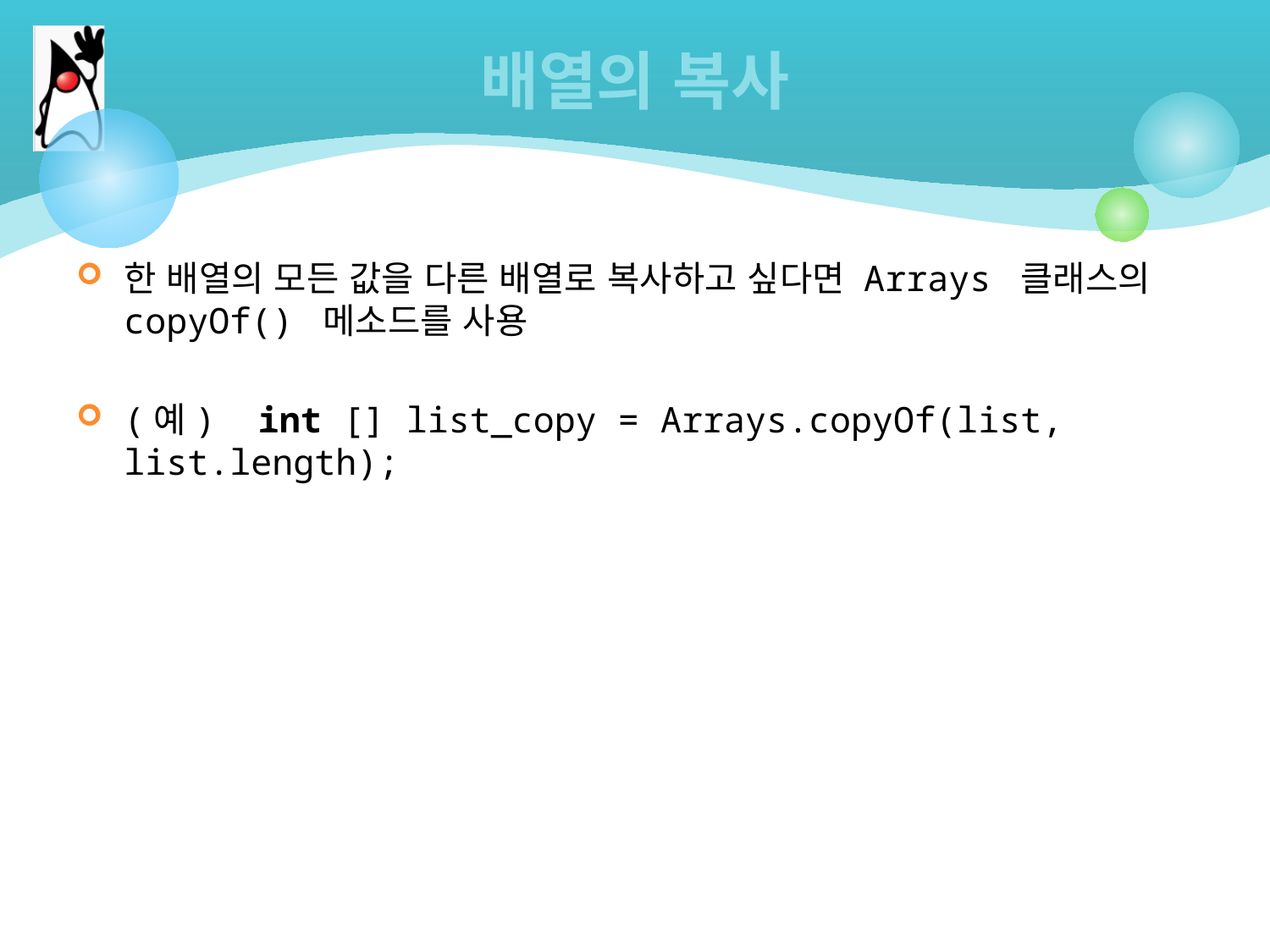

# 배열의 복사
한 배열의 모든 값을 다른 배열로 복사하고 싶다면 Arrays 클래스의 copyOf() 메소드를 사용

(예)  int [] list_copy = Arrays.copyOf(list, list.length);